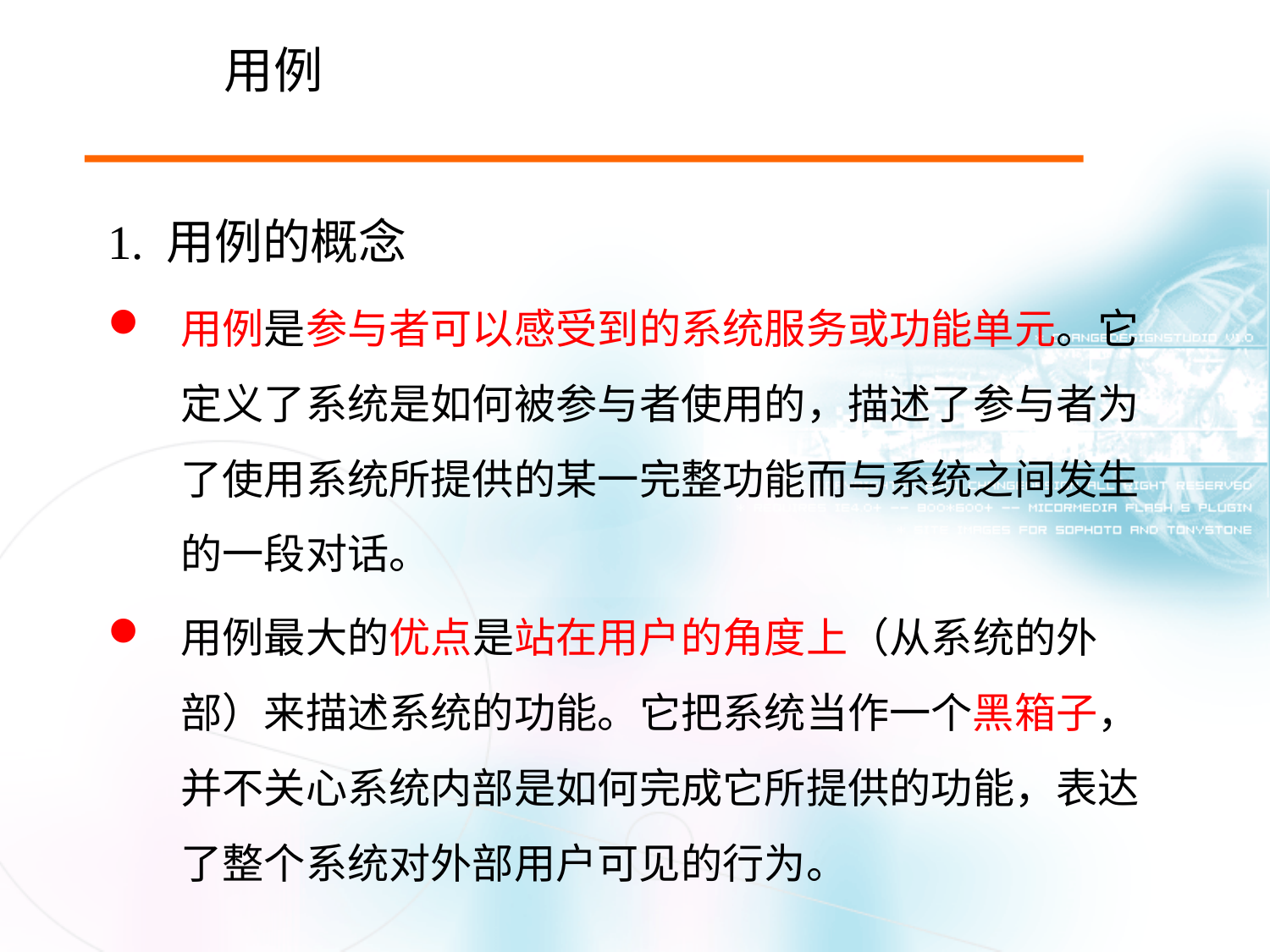

# 用例
1. 用例的概念
用例是参与者可以感受到的系统服务或功能单元。它定义了系统是如何被参与者使用的，描述了参与者为了使用系统所提供的某一完整功能而与系统之间发生的一段对话。
用例最大的优点是站在用户的角度上（从系统的外部）来描述系统的功能。它把系统当作一个黑箱子，并不关心系统内部是如何完成它所提供的功能，表达了整个系统对外部用户可见的行为。